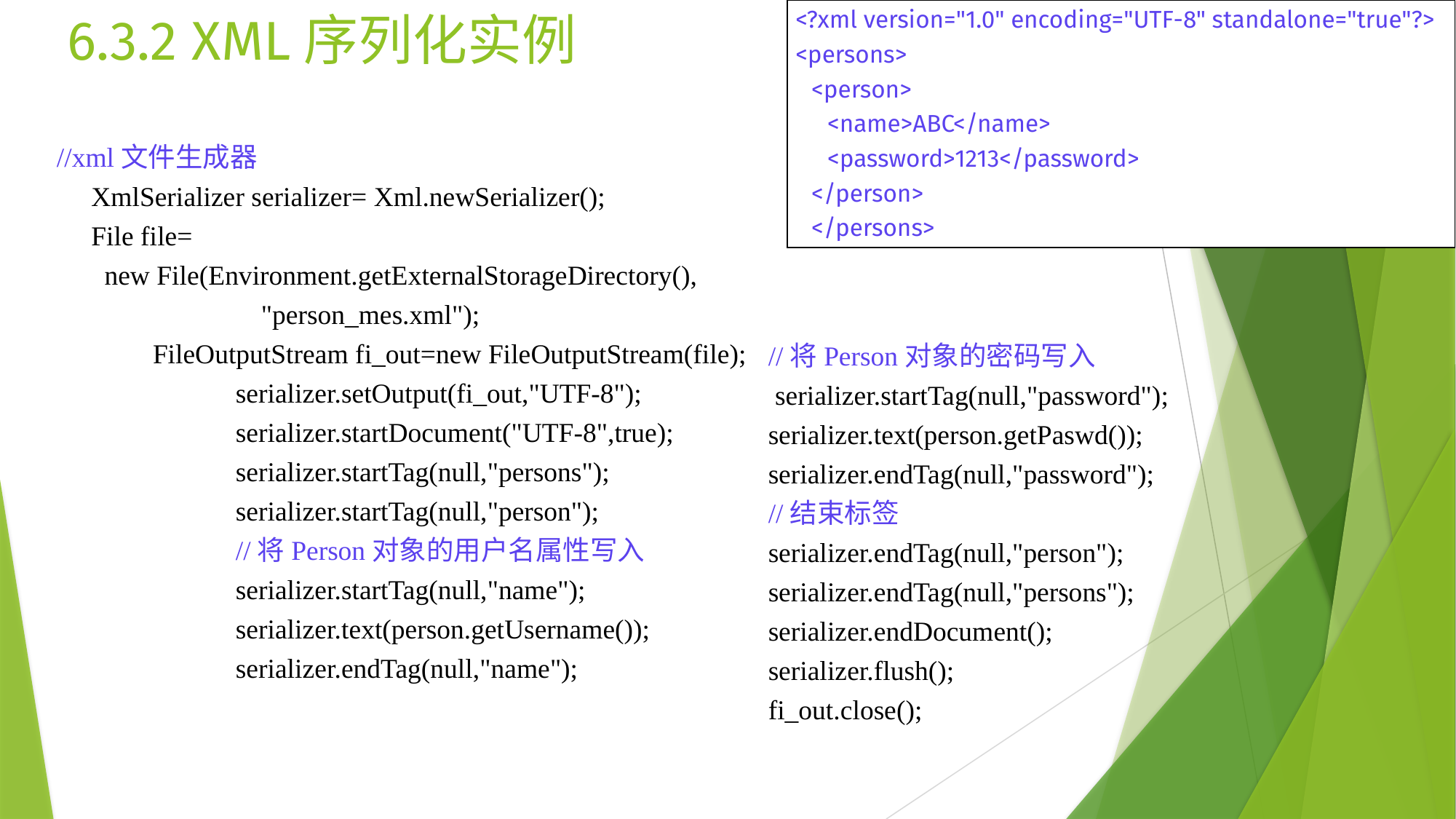

# 6.3.2 XML序列化实例
| <?xml version="1.0" encoding="UTF-8" standalone="true"?> <persons> <person> <name>ABC</name> <password>1213</password> </person> </persons> |
| --- |
 //xml文件生成器
      XmlSerializer serializer= Xml.newSerializer();
      File file=
new File(Environment.getExternalStorageDirectory(),
"person_mes.xml");
        FileOutputStream fi_out=new FileOutputStream(file);
                    serializer.setOutput(fi_out,"UTF-8");
                    serializer.startDocument("UTF-8",true);
                    serializer.startTag(null,"persons");
                    serializer.startTag(null,"person");
                    //将Person对象的用户名属性写入
                    serializer.startTag(null,"name");
                    serializer.text(person.getUsername());
                    serializer.endTag(null,"name");

//将Person对象的密码写入
 serializer.startTag(null,"password");
serializer.text(person.getPaswd());
serializer.endTag(null,"password");
//结束标签
serializer.endTag(null,"person");
serializer.endTag(null,"persons");
serializer.endDocument();
serializer.flush();
fi_out.close();